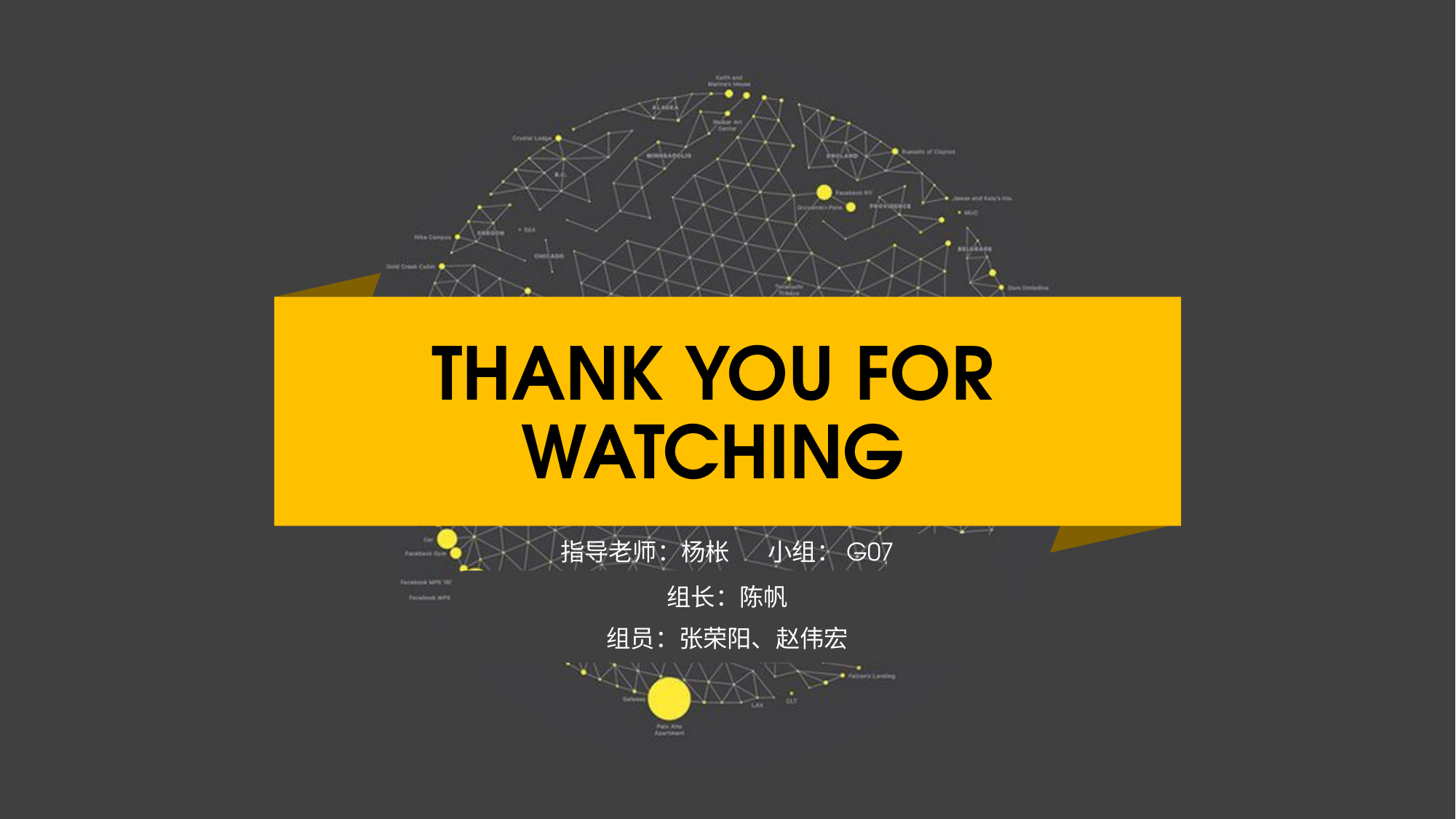

THANK YOU FOR WATCHING
指导老师：杨枨       小组：G07

组长：陈帆
组员：张荣阳、赵伟宏